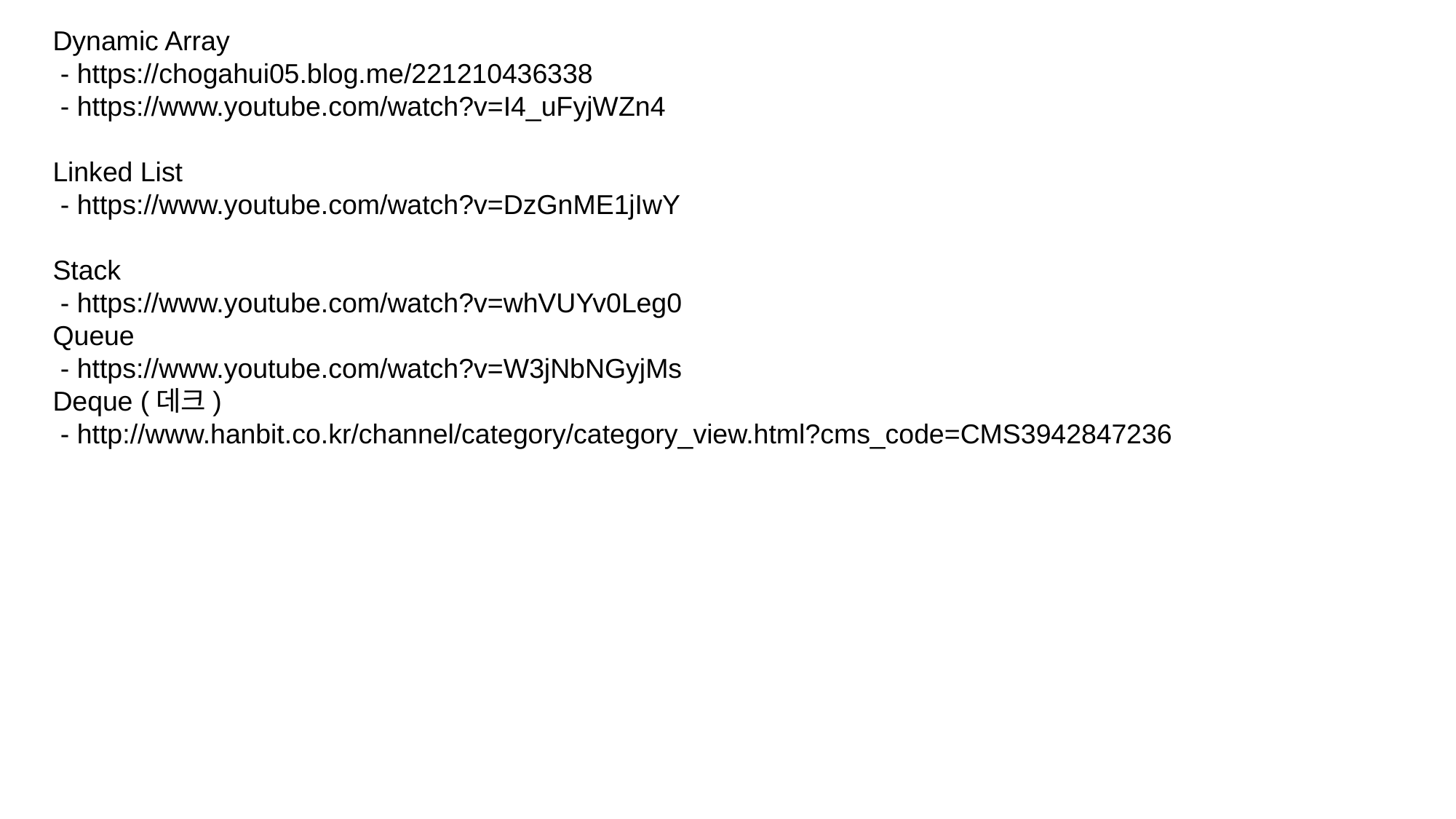

Dynamic Array
 - https://chogahui05.blog.me/221210436338
 - https://www.youtube.com/watch?v=I4_uFyjWZn4

Linked List
 - https://www.youtube.com/watch?v=DzGnME1jIwY

Stack
 - https://www.youtube.com/watch?v=whVUYv0Leg0
Queue
 - https://www.youtube.com/watch?v=W3jNbNGyjMs
Deque (데크)
 - http://www.hanbit.co.kr/channel/category/category_view.html?cms_code=CMS3942847236